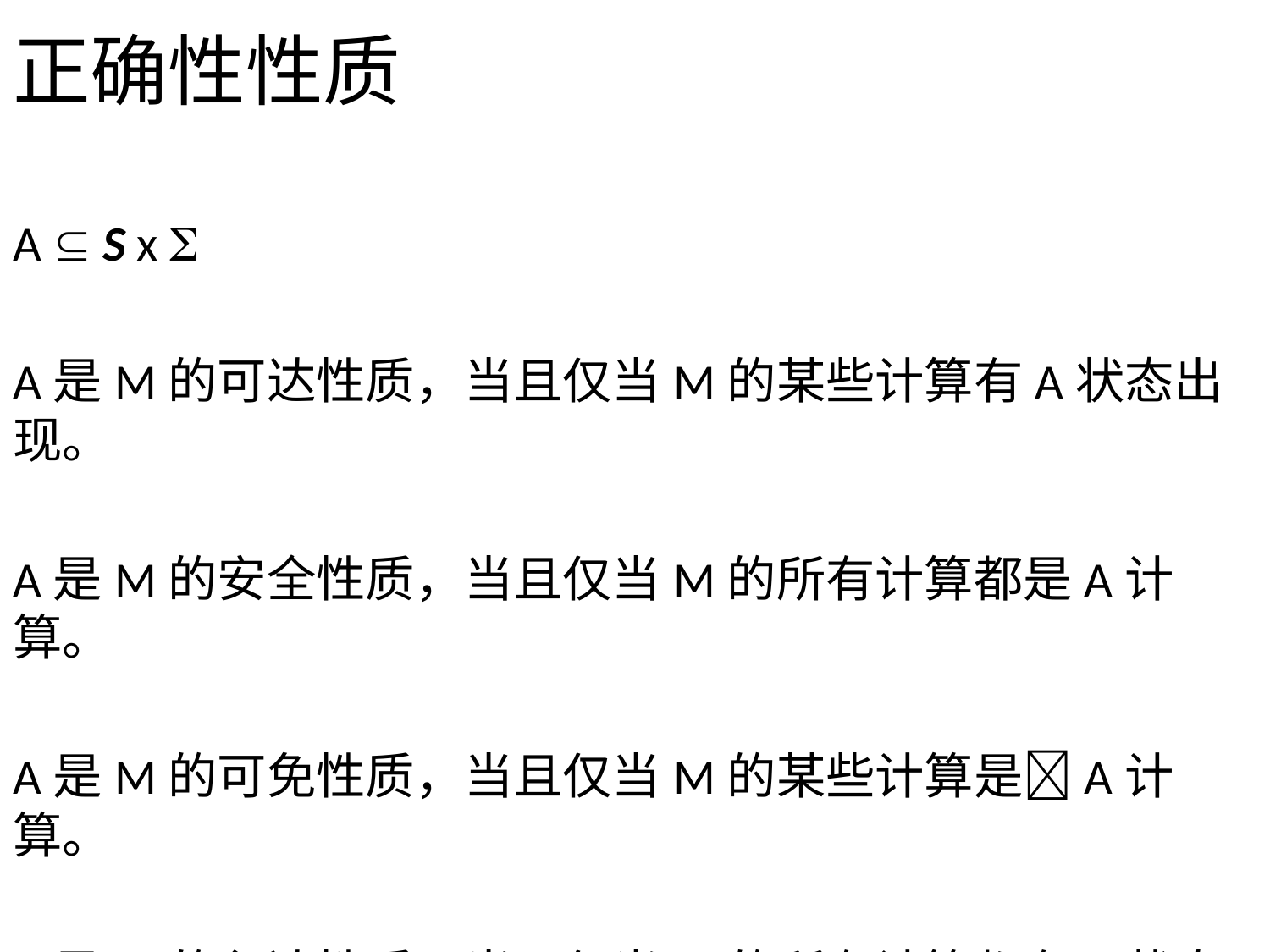

# 正确性性质

A ⊆ S x Σ

A是M的可达性质，当且仅当M的某些计算有A状态出现。

A是M的安全性质，当且仅当M的所有计算都是A计算。

A是M的可免性质，当且仅当M的某些计算是¬A计算。

A是M的必达性质，当且仅当M的所有计算都有A状态出现。